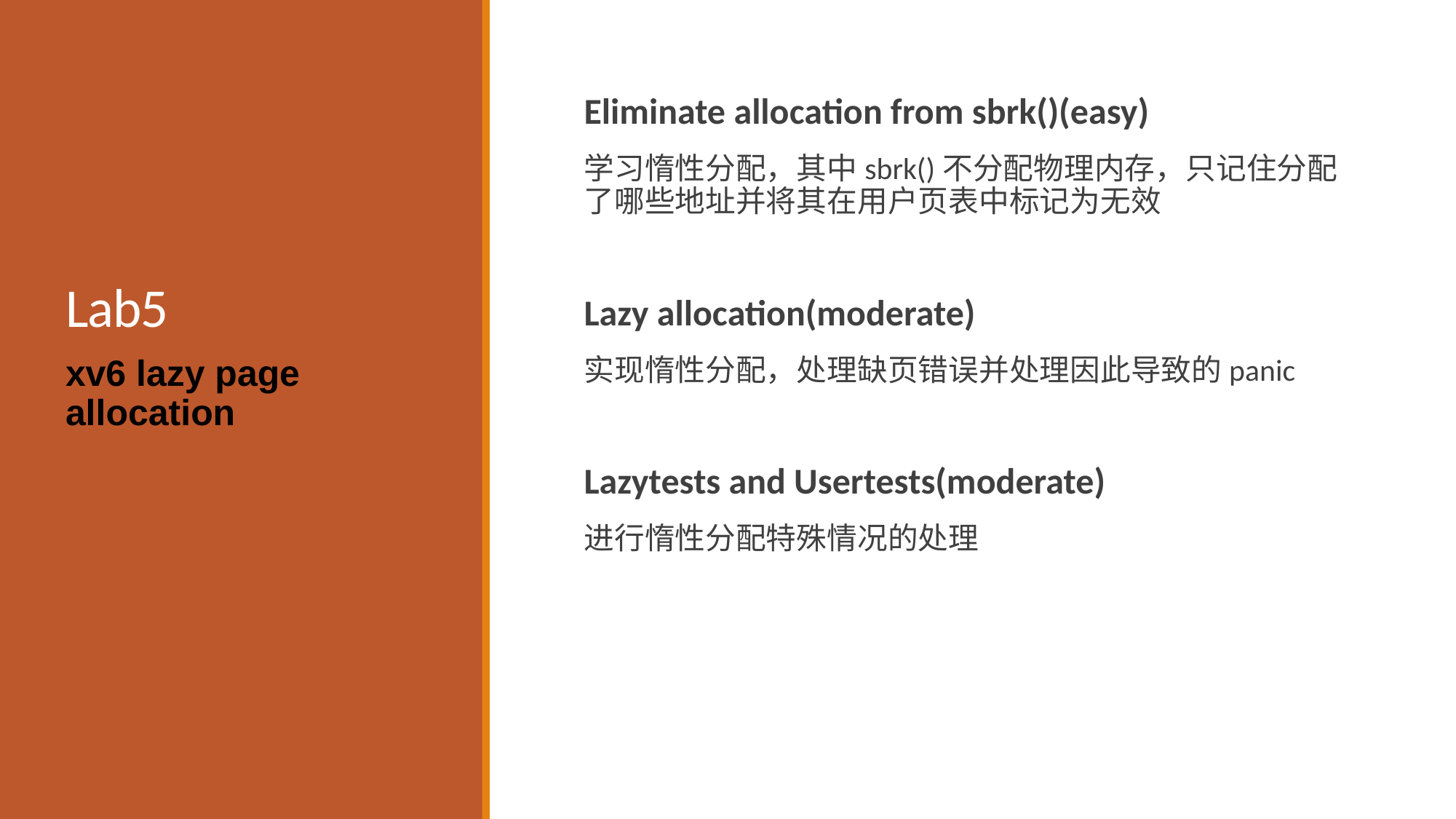

# Lab5
Eliminate allocation from sbrk()(easy)
学习惰性分配，其中sbrk()不分配物理内存，只记住分配了哪些地址并将其在用户页表中标记为无效

Lazy allocation(moderate)
实现惰性分配，处理缺页错误并处理因此导致的panic

Lazytests and Usertests(moderate)
进行惰性分配特殊情况的处理
xv6 lazy page allocation